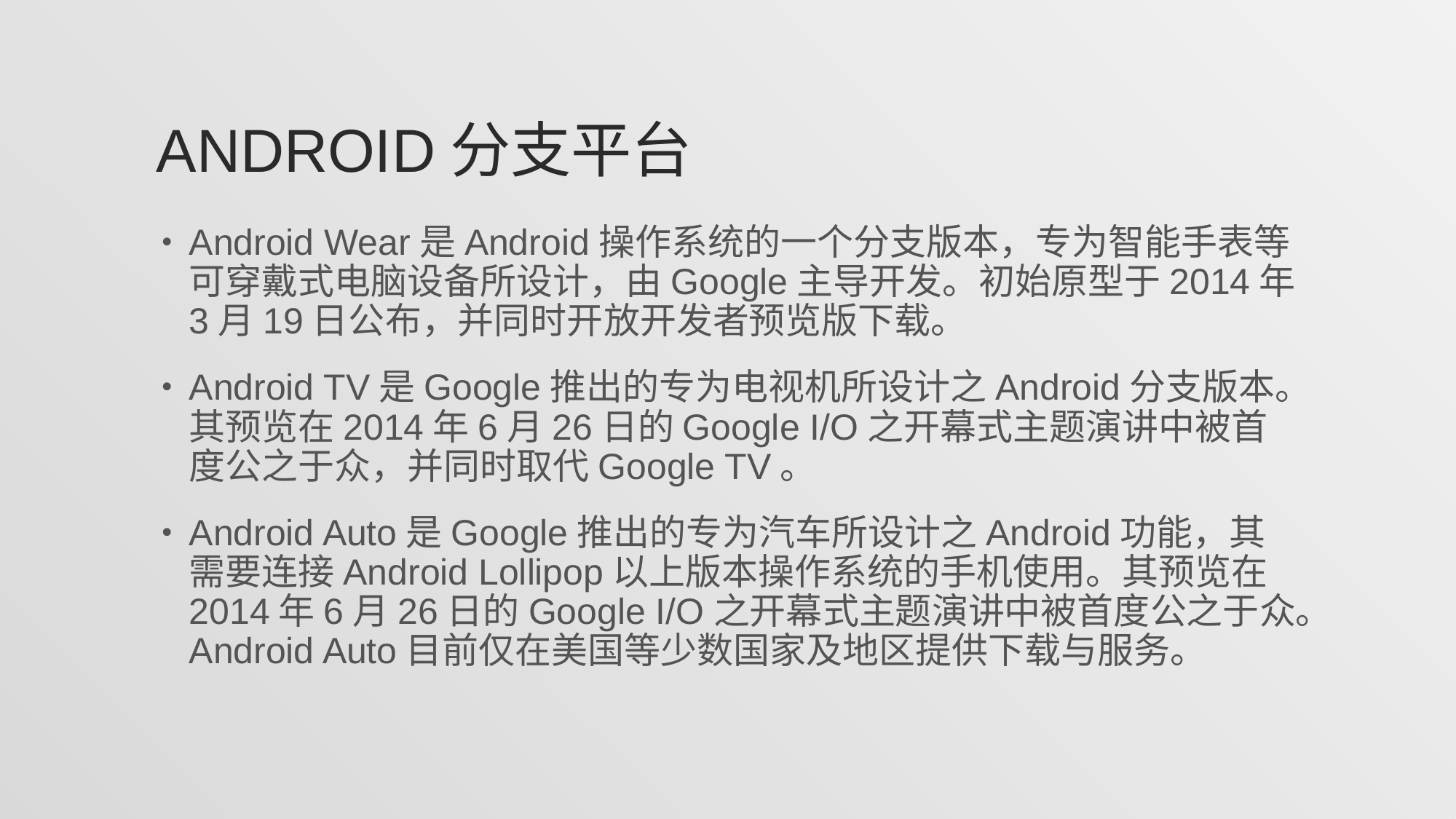

# android分支平台
Android Wear是Android操作系统的一个分支版本，专为智能手表等可穿戴式电脑设备所设计，由Google主导开发。初始原型于2014年3月19日公布，并同时开放开发者预览版下载。
Android TV是Google推出的专为电视机所设计之Android分支版本。其预览在2014年6月26日的Google I/O之开幕式主题演讲中被首度公之于众，并同时取代Google TV。
Android Auto是Google推出的专为汽车所设计之Android功能，其需要连接Android Lollipop以上版本操作系统的手机使用。其预览在2014年6月26日的Google I/O之开幕式主题演讲中被首度公之于众。Android Auto目前仅在美国等少数国家及地区提供下载与服务。